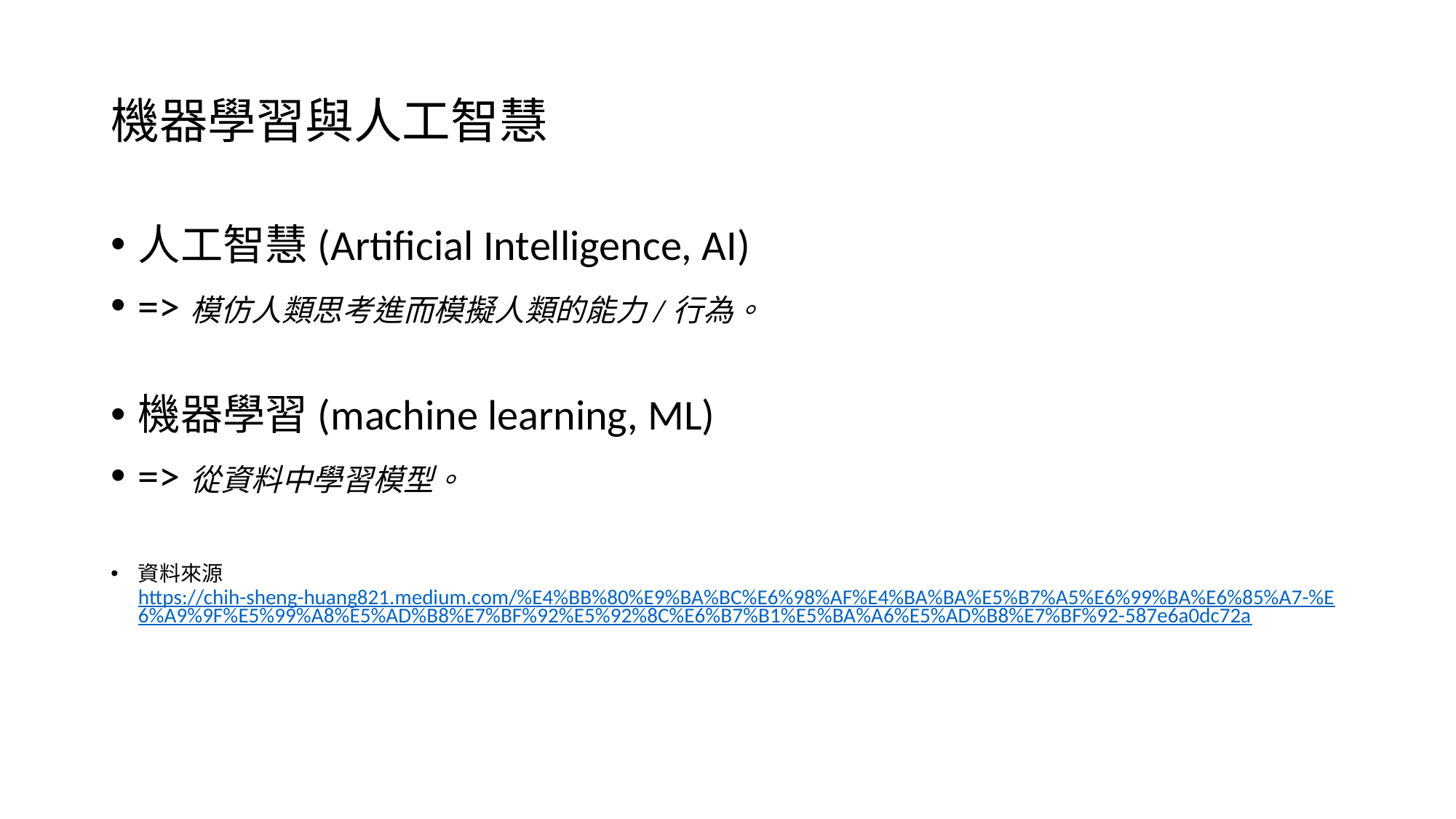

# 機器學習與人工智慧
人工智慧(Artificial Intelligence, AI)
=>模仿人類思考進而模擬人類的能力/行為。

機器學習(machine learning, ML)
=>從資料中學習模型。

資料來源https://chih-sheng-huang821.medium.com/%E4%BB%80%E9%BA%BC%E6%98%AF%E4%BA%BA%E5%B7%A5%E6%99%BA%E6%85%A7-%E6%A9%9F%E5%99%A8%E5%AD%B8%E7%BF%92%E5%92%8C%E6%B7%B1%E5%BA%A6%E5%AD%B8%E7%BF%92-587e6a0dc72a